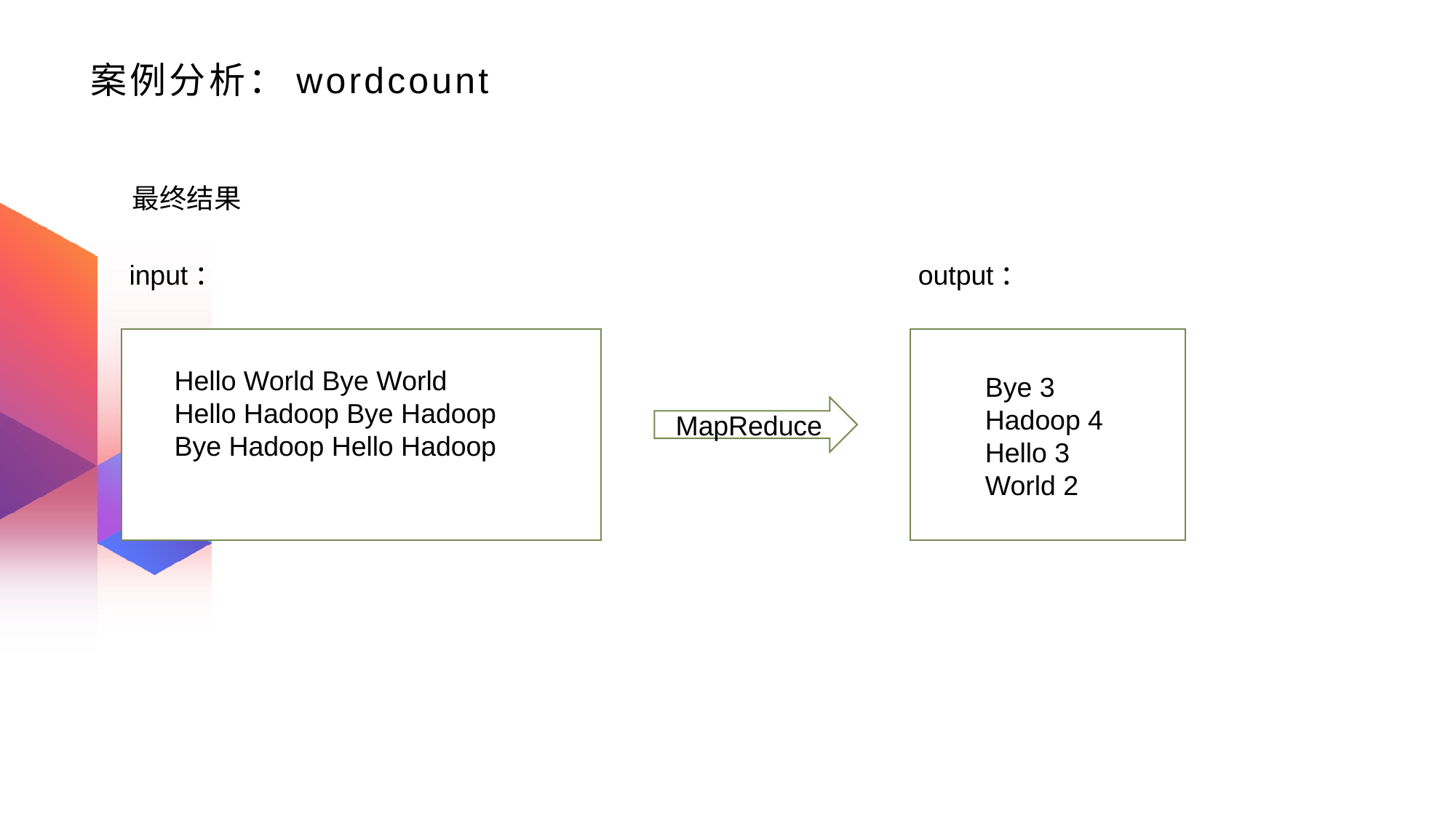

# 案例分析：wordcount
最终结果
input：
output：

Hello World Bye World
Hello Hadoop Bye Hadoop
Bye Hadoop Hello Hadoop
Bye 3
Hadoop 4
Hello 3
World 2
MapReduce